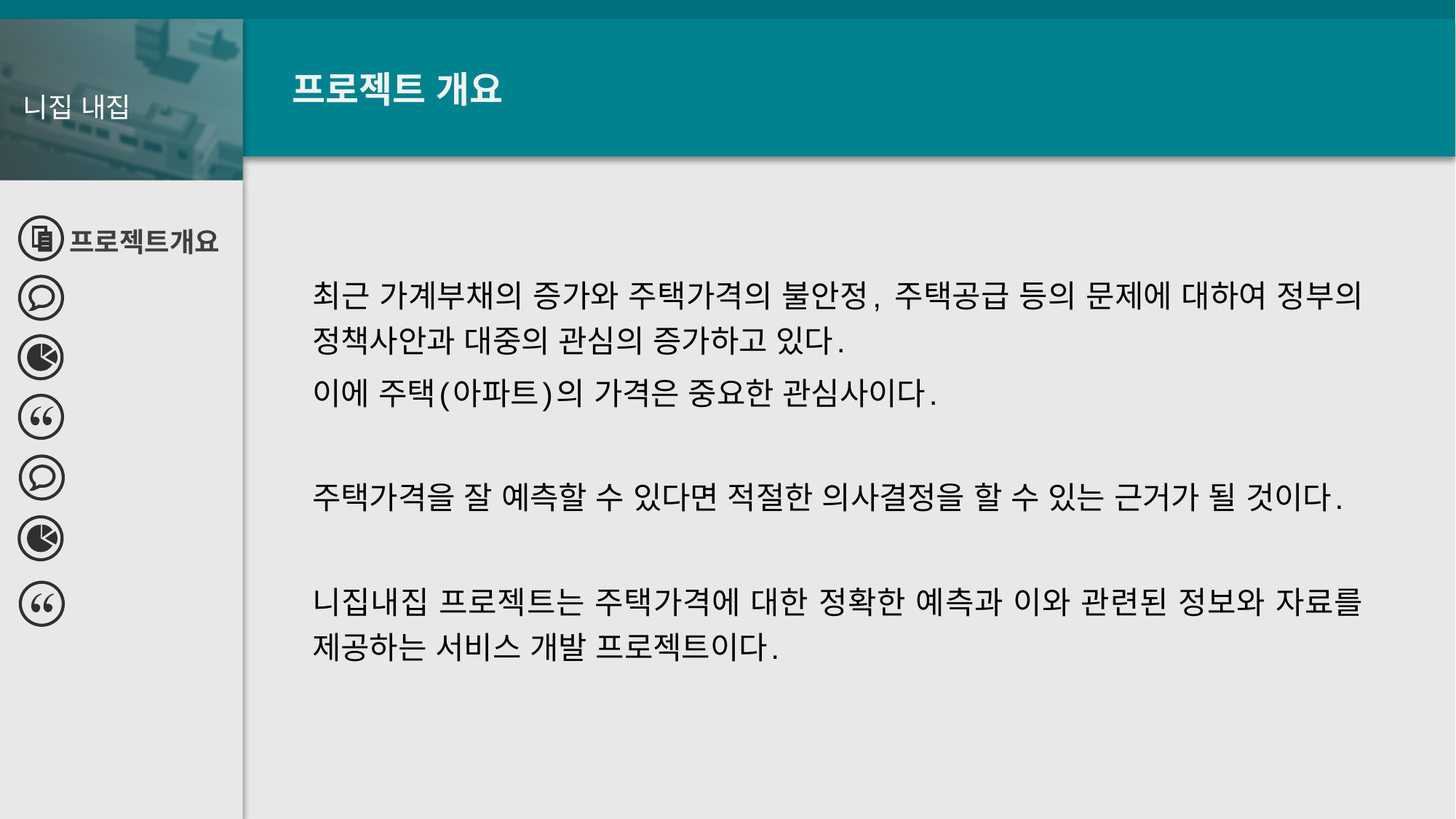

프로젝트 개요
프로젝트개요
최근 가계부채의 증가와 주택가격의 불안정, 주택공급 등의 문제에 대하여 정부의 정책사안과 대중의 관심의 증가하고 있다.
이에 주택(아파트)의 가격은 중요한 관심사이다.

주택가격을 잘 예측할 수 있다면 적절한 의사결정을 할 수 있는 근거가 될 것이다.

니집내집 프로젝트는 주택가격에 대한 정확한 예측과 이와 관련된 정보와 자료를 제공하는 서비스 개발 프로젝트이다.